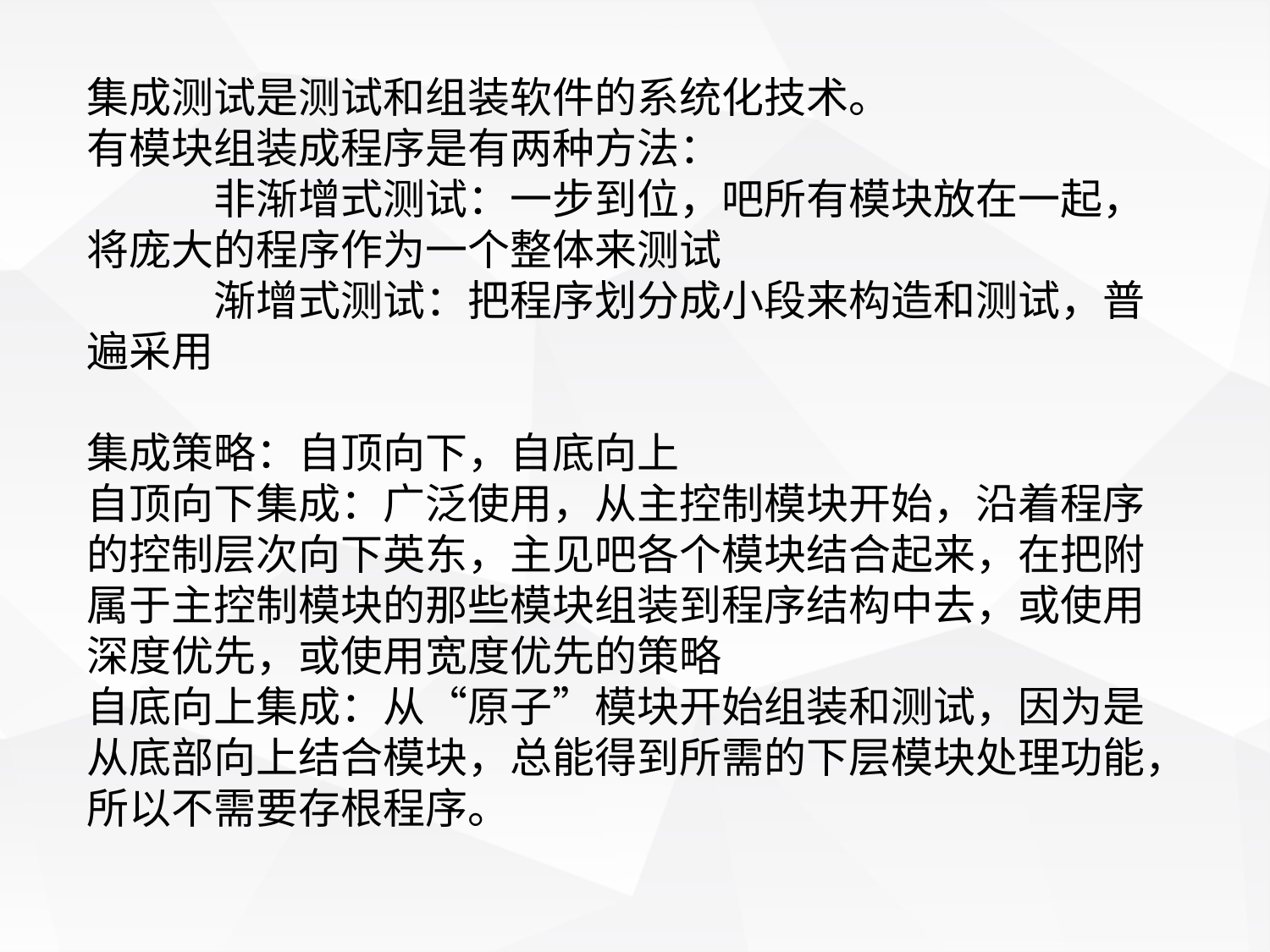

集成测试是测试和组装软件的系统化技术。
有模块组装成程序是有两种方法：
	非渐增式测试：一步到位，吧所有模块放在一起，将庞大的程序作为一个整体来测试
	渐增式测试：把程序划分成小段来构造和测试，普遍采用

集成策略：自顶向下，自底向上
自顶向下集成：广泛使用，从主控制模块开始，沿着程序的控制层次向下英东，主见吧各个模块结合起来，在把附属于主控制模块的那些模块组装到程序结构中去，或使用深度优先，或使用宽度优先的策略
自底向上集成：从“原子”模块开始组装和测试，因为是从底部向上结合模块，总能得到所需的下层模块处理功能，所以不需要存根程序。